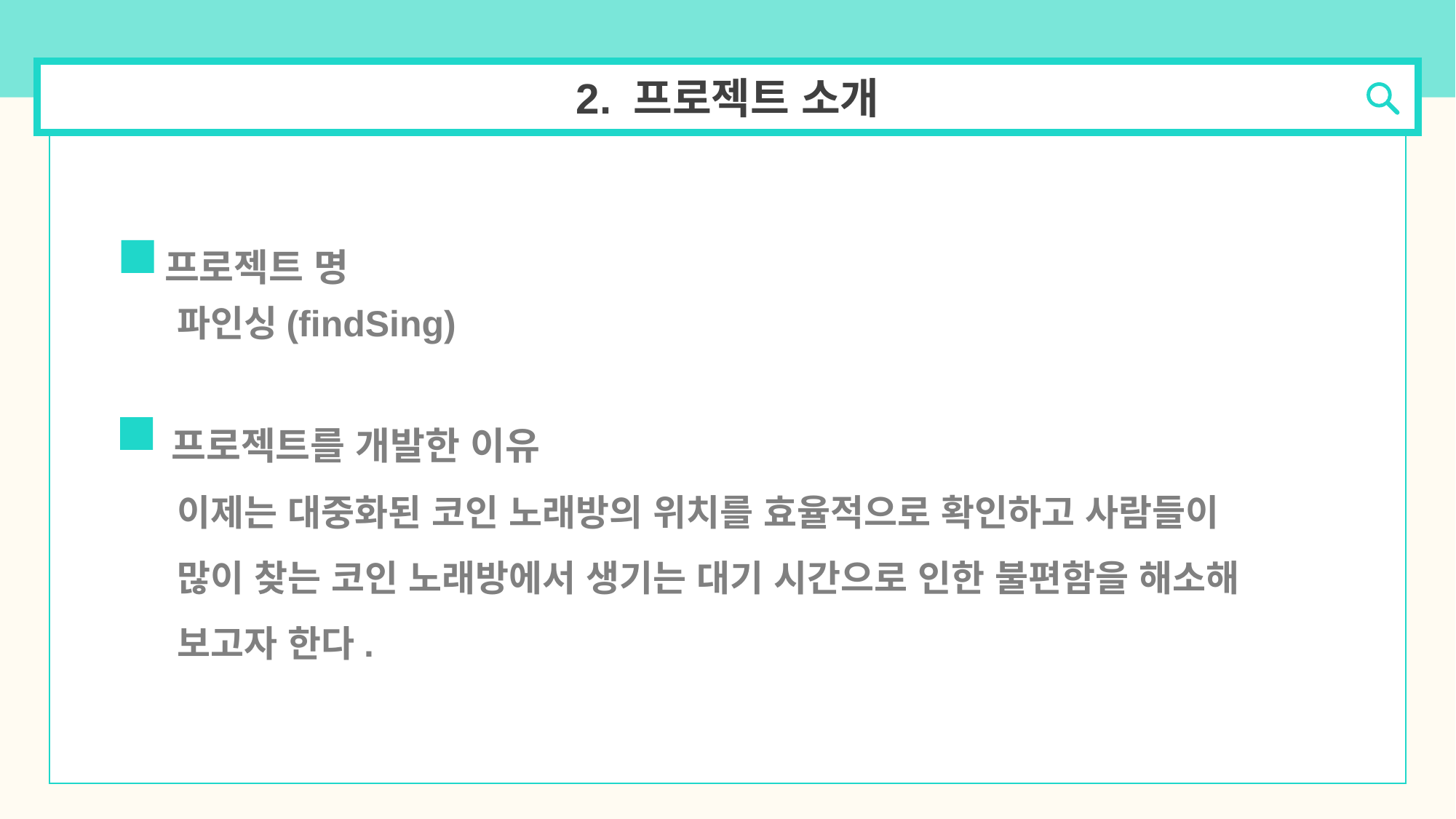

2. 프로젝트 소개

프로젝트 명

파인싱(findSing)
프로젝트를 개발한 이유

이제는 대중화된 코인 노래방의 위치를 효율적으로 확인하고 사람들이
많이 찾는 코인 노래방에서 생기는 대기 시간으로 인한 불편함을 해소해 보고자 한다.